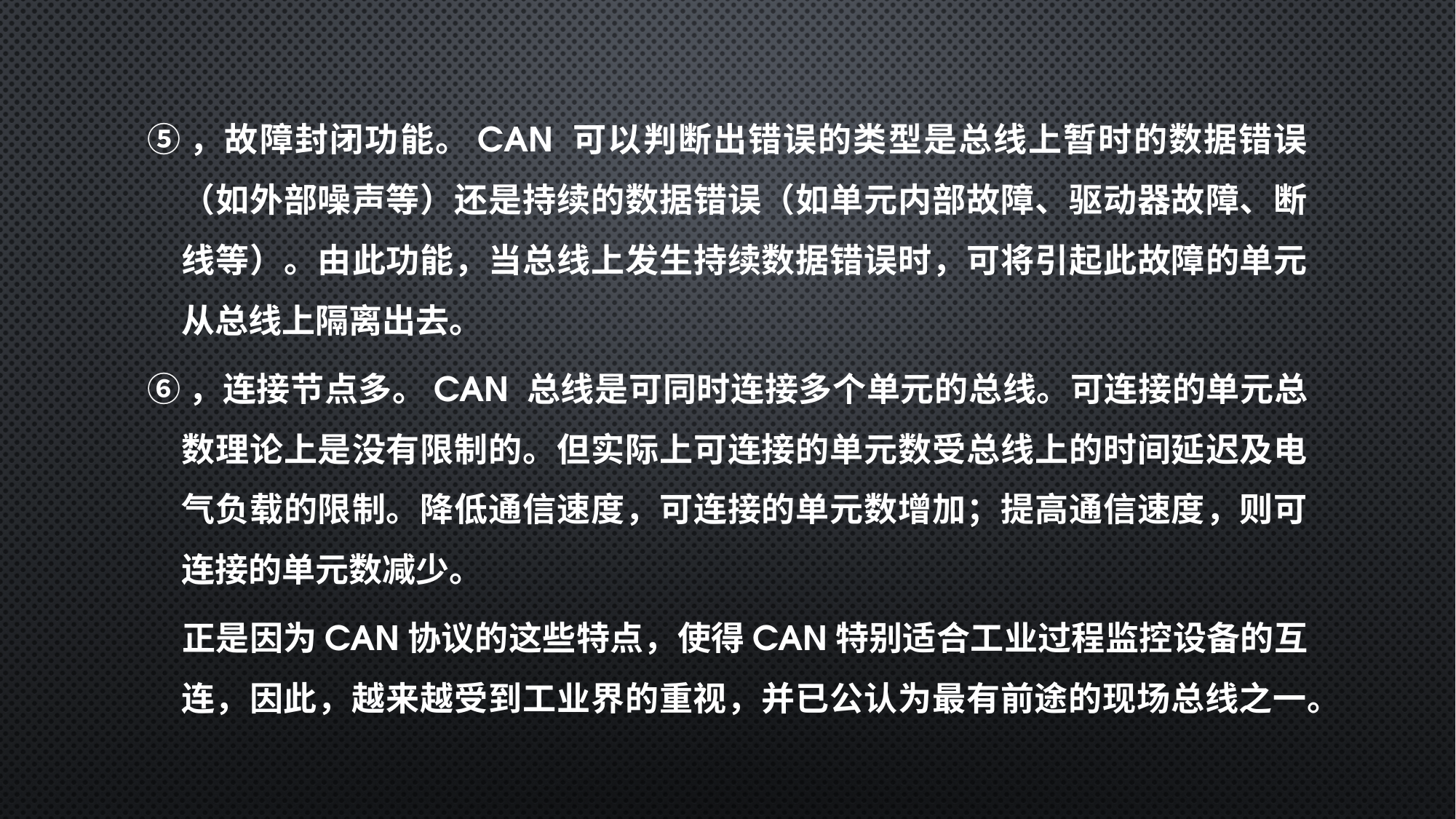

⑤，故障封闭功能。CAN 可以判断出错误的类型是总线上暂时的数据错误（如外部噪声等）还是持续的数据错误（如单元内部故障、驱动器故障、断线等）。由此功能，当总线上发生持续数据错误时，可将引起此故障的单元从总线上隔离出去。
⑥，连接节点多。CAN 总线是可同时连接多个单元的总线。可连接的单元总数理论上是没有限制的。但实际上可连接的单元数受总线上的时间延迟及电气负载的限制。降低通信速度，可连接的单元数增加；提高通信速度，则可连接的单元数减少。
			正是因为CAN协议的这些特点，使得CAN特别适合工业过程监控设备的互连，因此，越来越受到工业界的重视，并已公认为最有前途的现场总线之一。